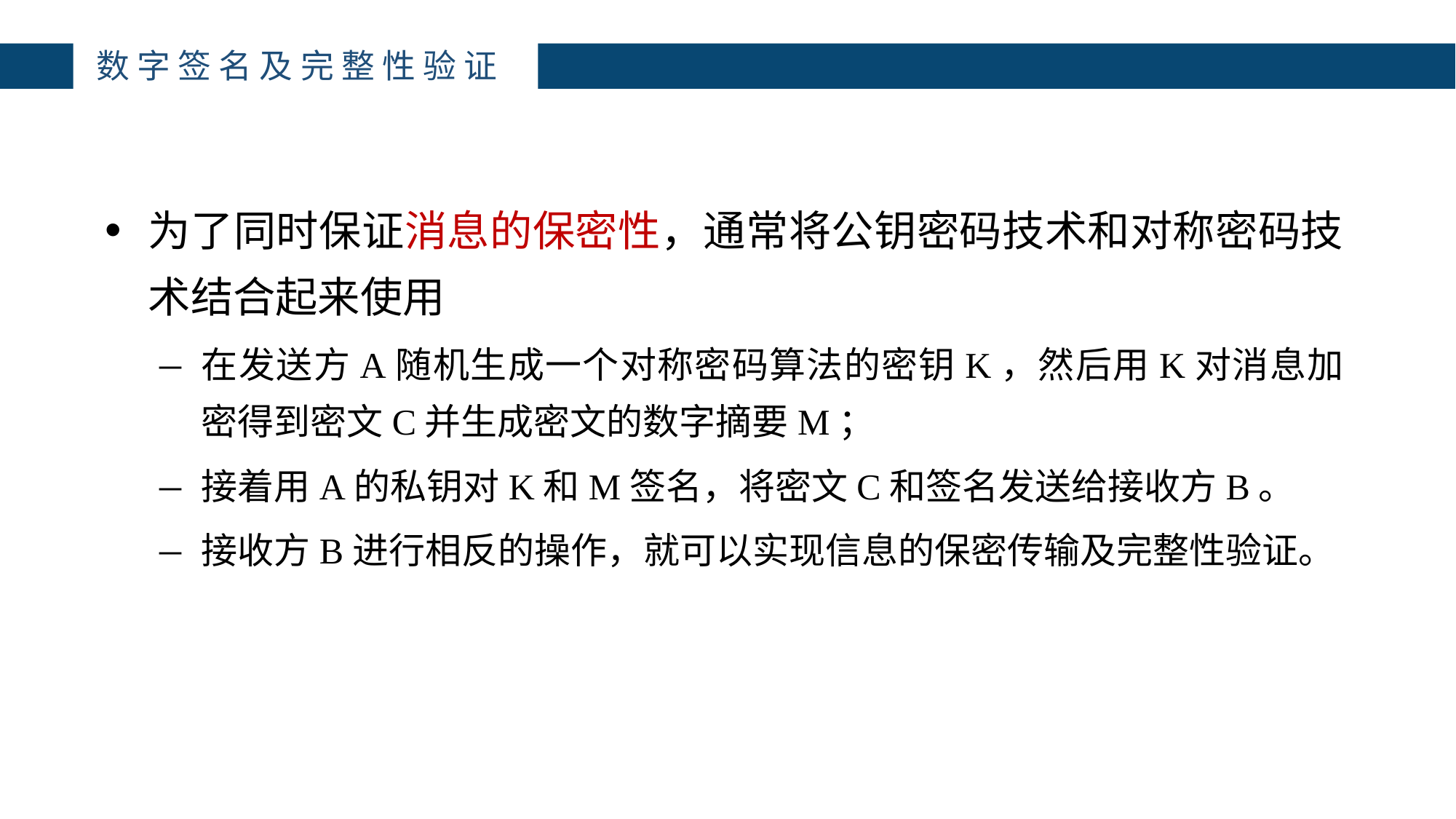

数字签名及完整性验证
为了同时保证消息的保密性，通常将公钥密码技术和对称密码技术结合起来使用
在发送方A随机生成一个对称密码算法的密钥K，然后用K对消息加密得到密文C并生成密文的数字摘要M；
接着用A的私钥对K和M签名，将密文C和签名发送给接收方B。
接收方B进行相反的操作，就可以实现信息的保密传输及完整性验证。